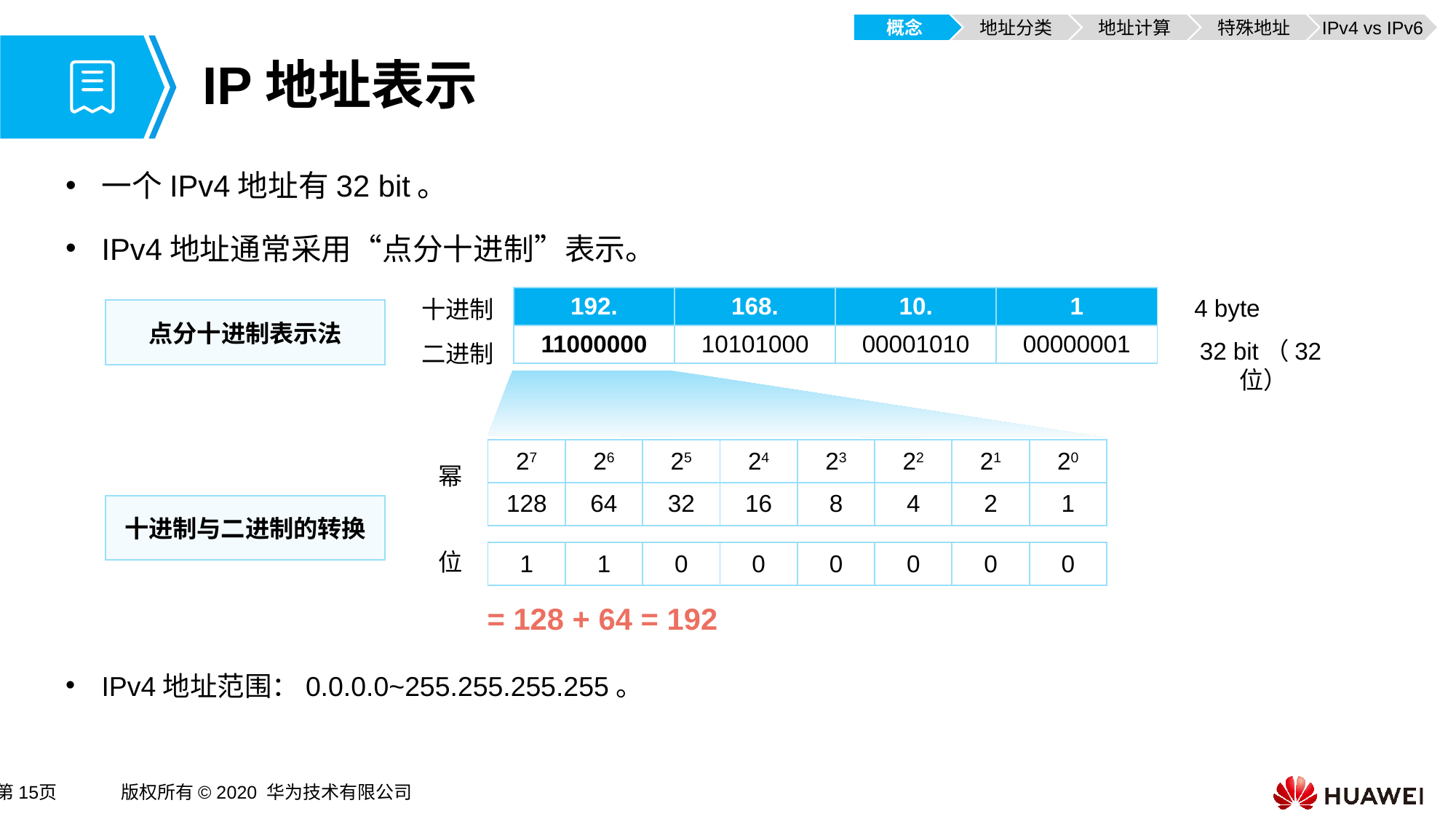

概念
地址分类
地址计算
特殊地址
IPv4 vs IPv6
# IP地址表示
一个IPv4地址有32 bit。
IPv4地址通常采用“点分十进制”表示。

IPv4地址范围：0.0.0.0~255.255.255.255。
| 192. | 168. | 10. | 1 |
| --- | --- | --- | --- |
| 11000000 | 10101000 | 00001010 | 00000001 |
4 byte
十进制
点分十进制表示法
32 bit（32位）
二进制

| 27 | 26 | 25 | 24 | 23 | 22 | 21 | 20 |
| --- | --- | --- | --- | --- | --- | --- | --- |
| 128 | 64 | 32 | 16 | 8 | 4 | 2 | 1 |
幂
十进制与二进制的转换
位
| 1 | 1 | 0 | 0 | 0 | 0 | 0 | 0 |
| --- | --- | --- | --- | --- | --- | --- | --- |
= 128 + 64 = 192